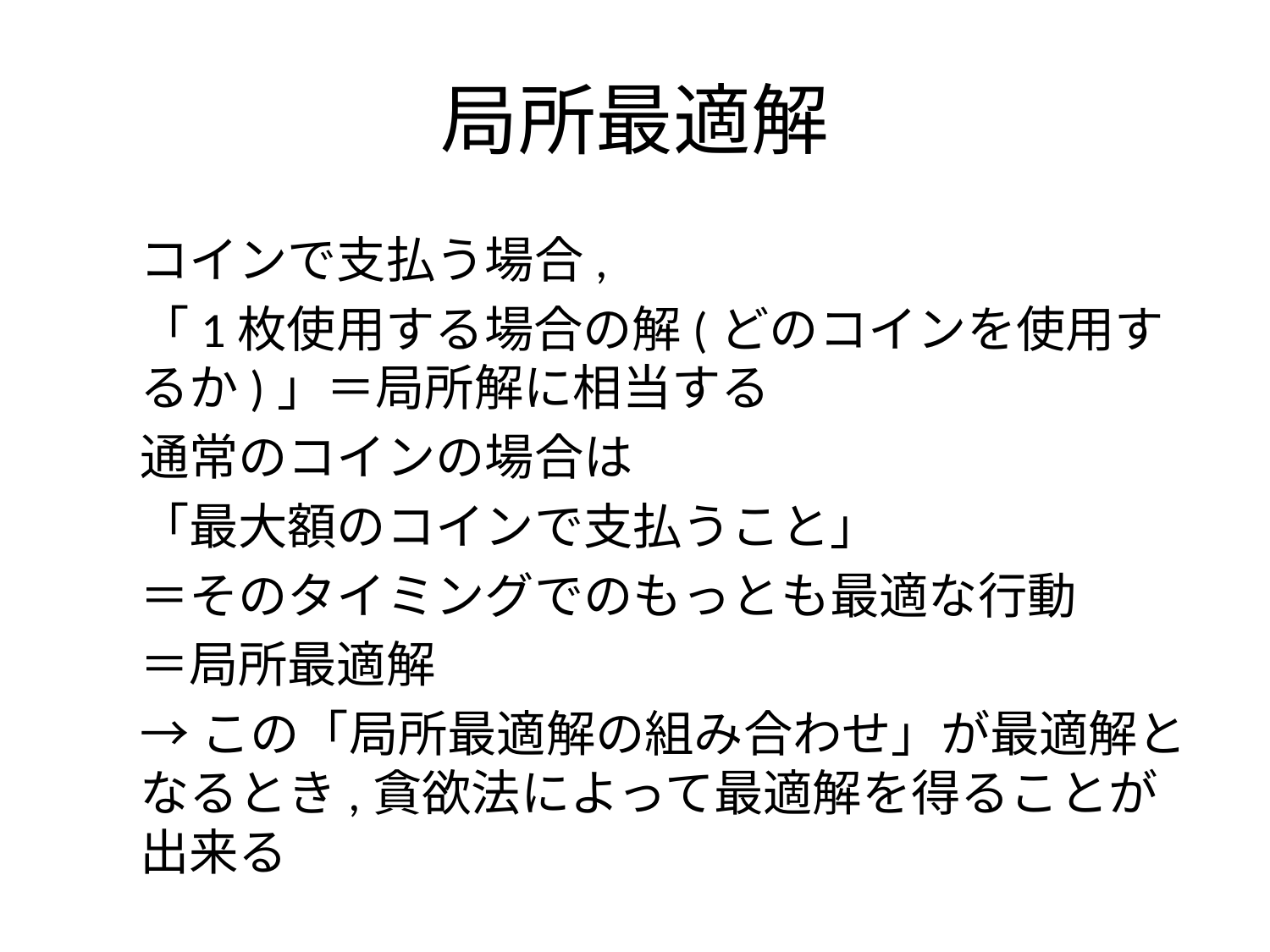

# 局所最適解
コインで支払う場合,
「1枚使用する場合の解(どのコインを使用するか)」＝局所解に相当する
通常のコインの場合は
「最大額のコインで支払うこと」
＝そのタイミングでのもっとも最適な行動
＝局所最適解
→この「局所最適解の組み合わせ」が最適解となるとき,貪欲法によって最適解を得ることが出来る